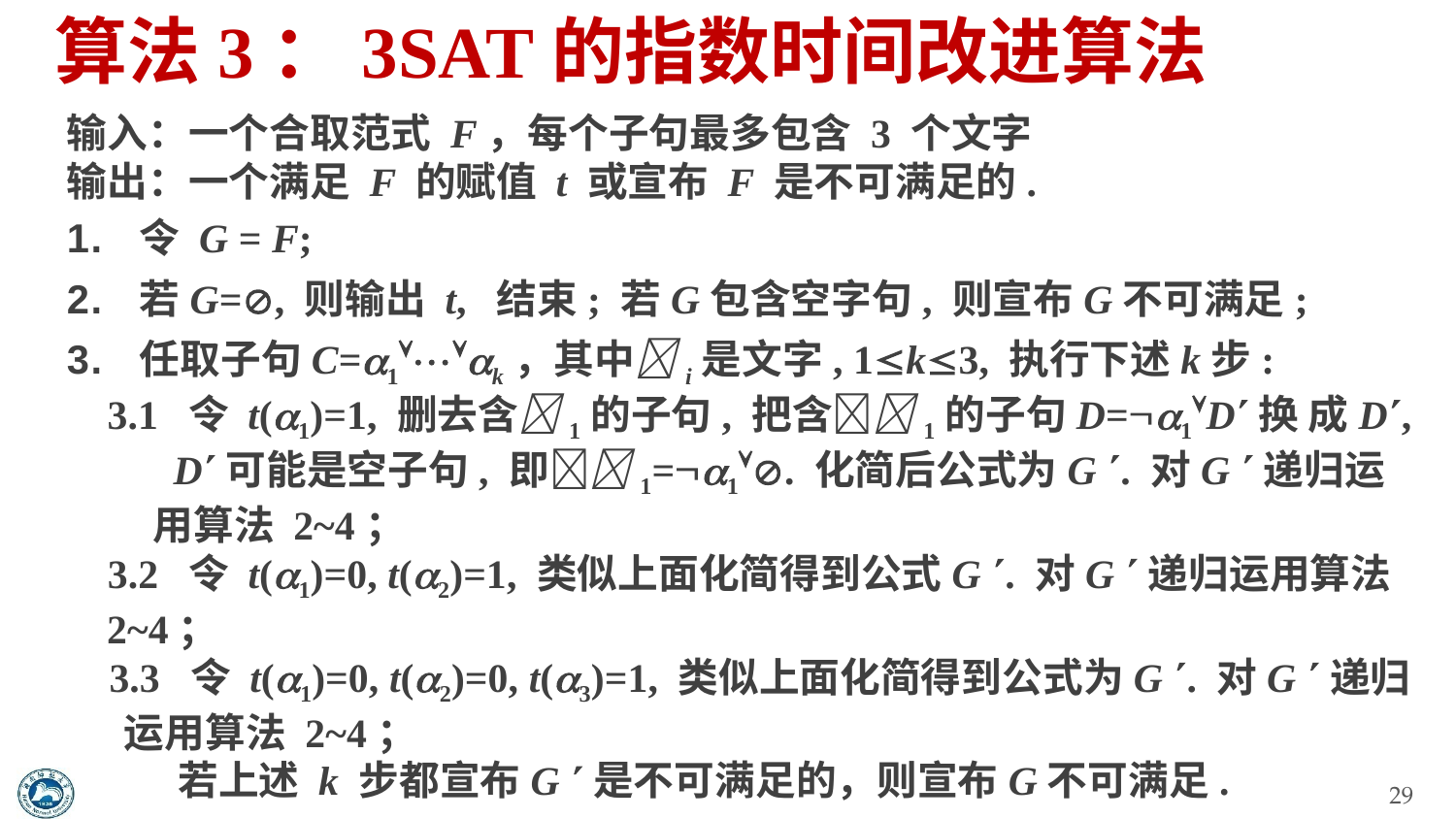

# 算法3：3SAT的指数时间改进算法
输入：一个合取范式 F，每个子句最多包含 3 个文字
输出：一个满足 F 的赋值 t 或宣布 F 是不可满足的.
令 G = F;
若G=∅, 则输出 t,  结束; 若G包含空字句, 则宣布G不可满足;
任取子句C=α1∨…∨αk，其中αi是文字, 1≤k≤3, 执行下述k步:
3.1  令 t(α1)=1, 删去含α1的子句, 把含¬α1的子句D=¬α1∨D′换 成D′,   D′可能是空子句, 即¬α1=¬α1∨∅. 化简后公式为G ′. 对G ′递归运用算法 2~4；
    3.2  令 t(α1)=0, t(α2)=1, 类似上面化简得到公式G ′. 对G ′递归运用算法 2~4；
   3.3  令 t(α1)=0, t(α2)=0, t(α3)=1, 类似上面化简得到公式为G ′. 对G ′递归运用算法 2~4；
           若上述 k 步都宣布G ′是不可满足的，则宣布G不可满足.
若宣布 F 是不可满足的，则计算结束.
29